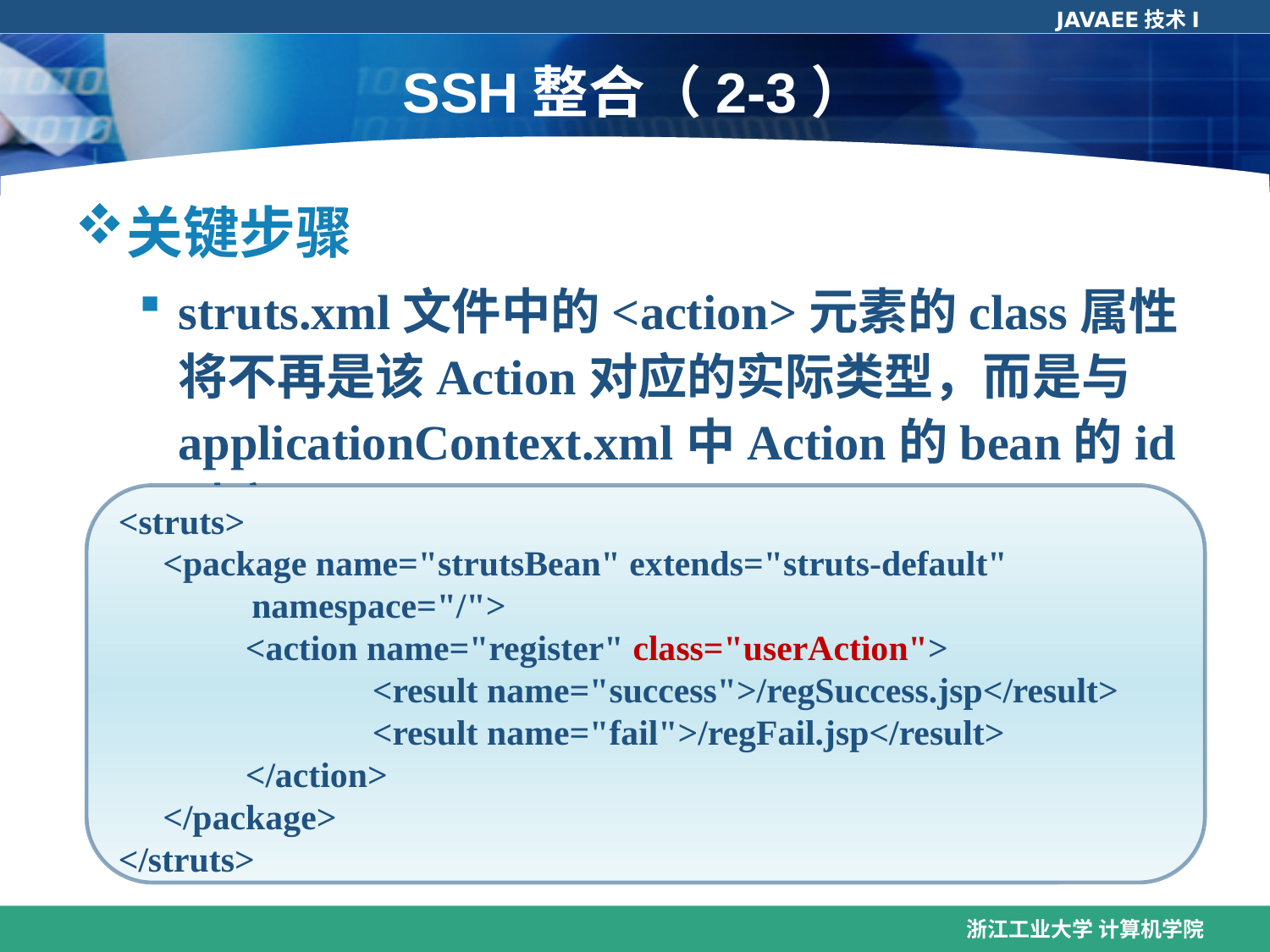

# SSH整合（2-3）
关键步骤
struts.xml文件中的<action>元素的class属性将不再是该Action对应的实际类型，而是与applicationContext.xml中Action的bean的id对应

<struts>
     <package name="strutsBean" extends="struts-default"
               namespace="/">
	<action name="register" class="userAction">
		<result name="success">/regSuccess.jsp</result>
		<result name="fail">/regFail.jsp</result>
	</action>
     </package>
</struts>